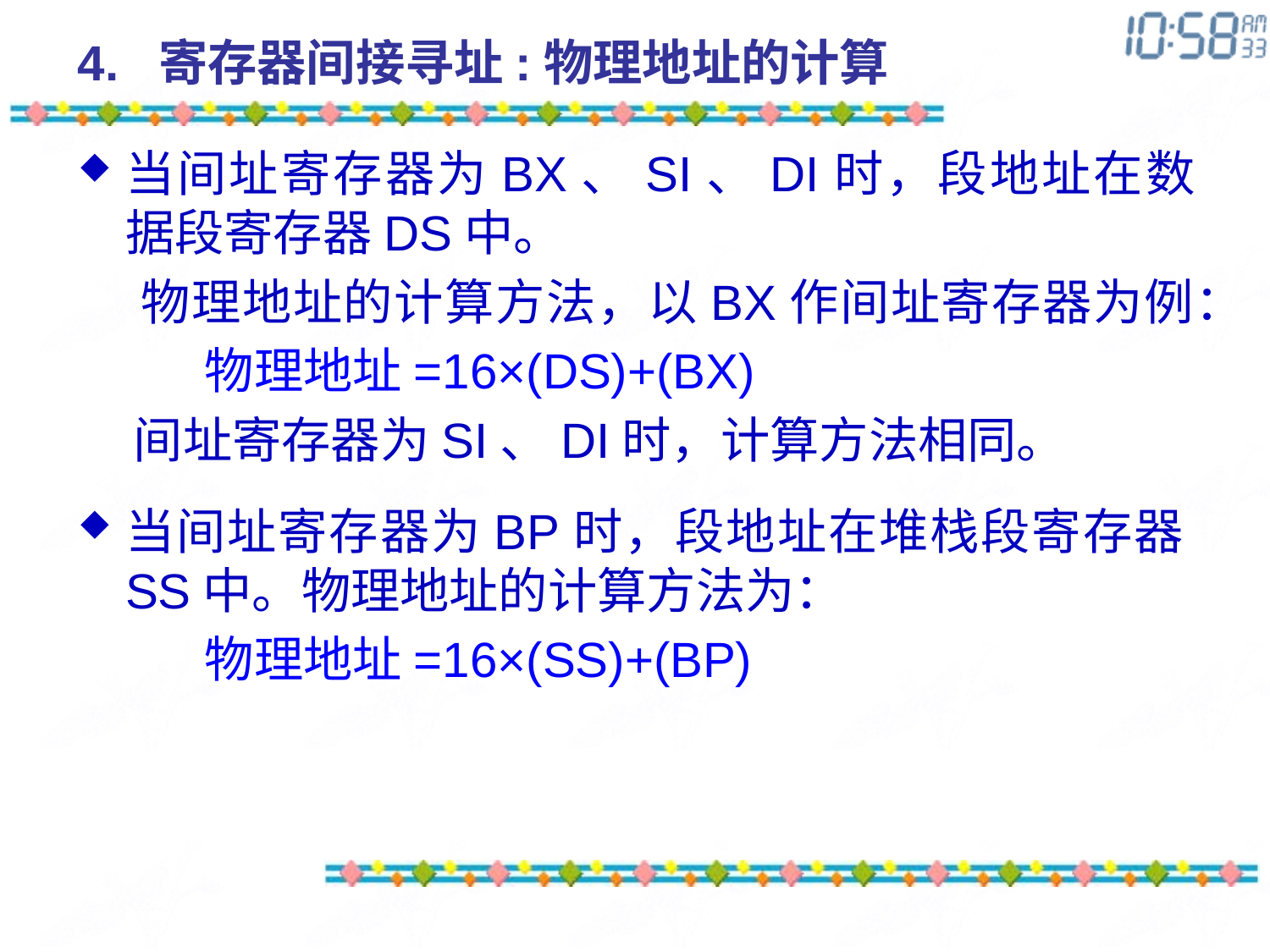

# 4.  寄存器间接寻址:物理地址的计算
当间址寄存器为BX、SI、DI时，段地址在数据段寄存器DS中。
    物理地址的计算方法，以BX作间址寄存器为例：
	物理地址=16×(DS)+(BX)
    间址寄存器为SI、DI时，计算方法相同。
当间址寄存器为BP时，段地址在堆栈段寄存器SS中。物理地址的计算方法为：
	物理地址=16×(SS)+(BP)